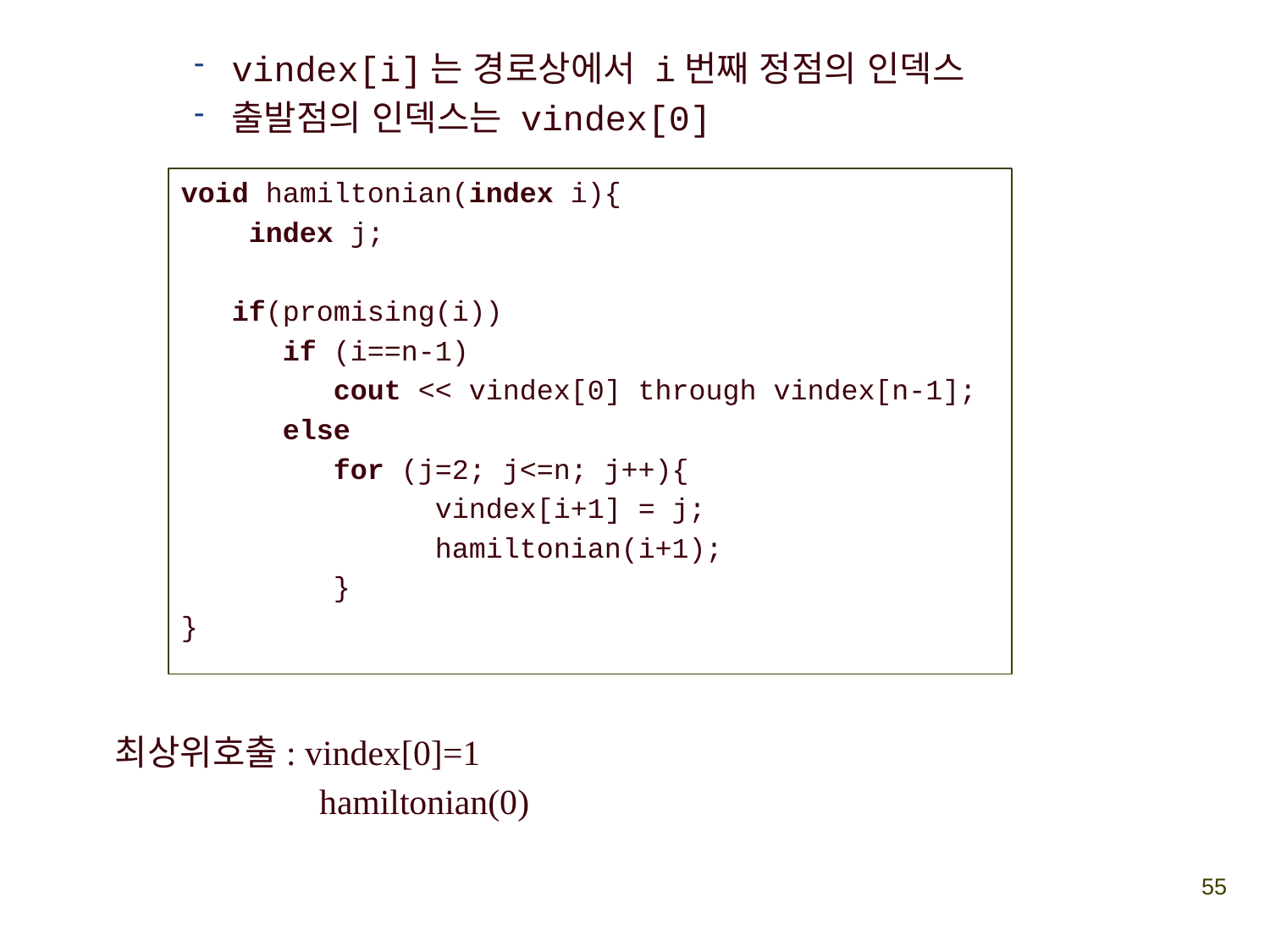

vindex[i]는 경로상에서 i번째 정점의 인덱스
출발점의 인덱스는 vindex[0]
void hamiltonian(index i){
    index j;

   if(promising(i))
      if (i==n-1)
         cout << vindex[0] through vindex[n-1];
      else
         for (j=2; j<=n; j++){
               vindex[i+1] = j;
               hamiltonian(i+1);
         }
}
최상위호출: vindex[0]=1
                       hamiltonian(0)
55